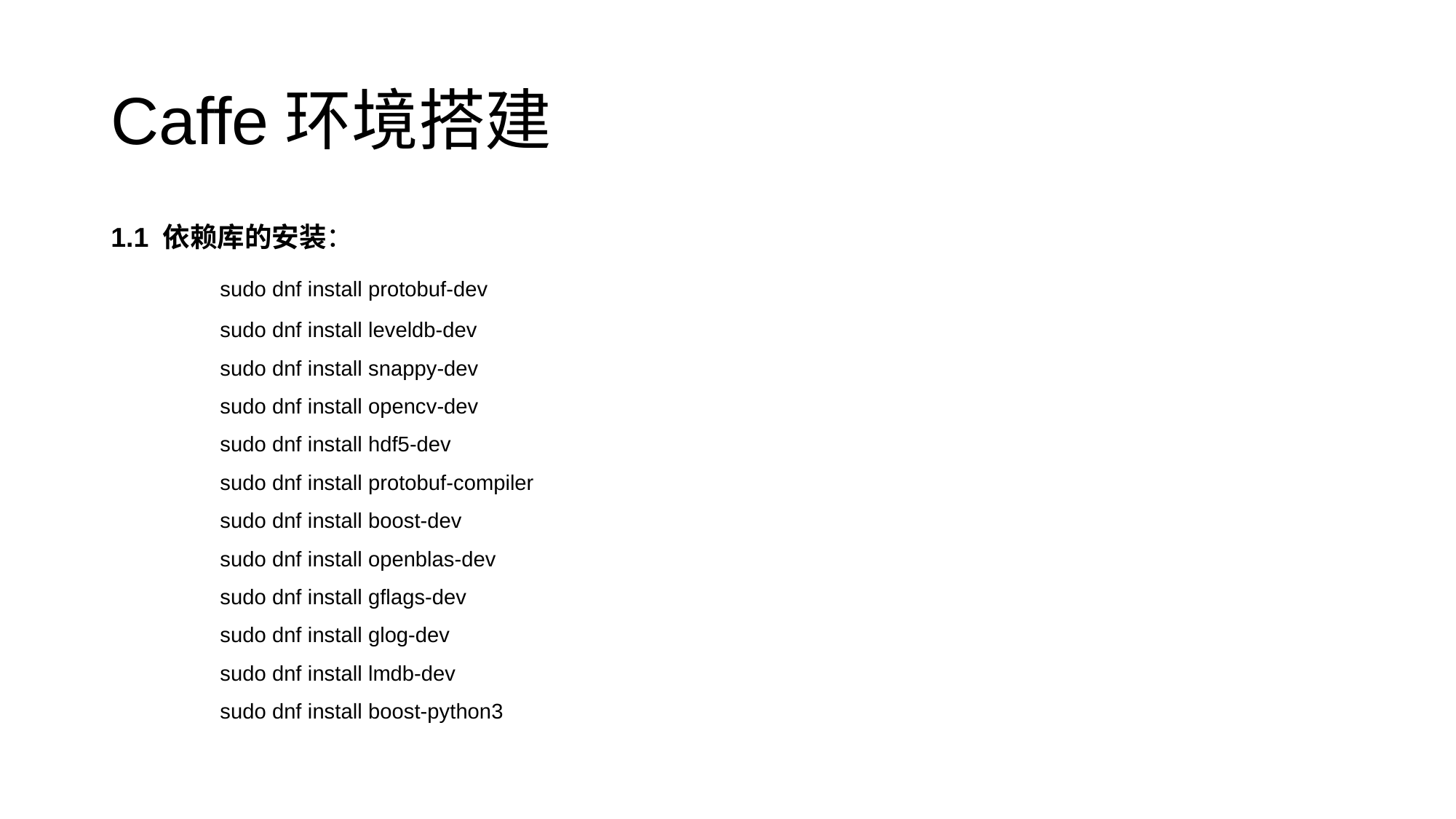

# Caffe环境搭建
1.1 依赖库的安装：
	sudo dnf install protobuf-dev
	sudo dnf install leveldb-dev
	sudo dnf install snappy-dev
	sudo dnf install opencv-dev
	sudo dnf install hdf5-dev
	sudo dnf install protobuf-compiler
	sudo dnf install boost-dev
	sudo dnf install openblas-dev
	sudo dnf install gflags-dev
	sudo dnf install glog-dev
	sudo dnf install lmdb-dev
	sudo dnf install boost-python3